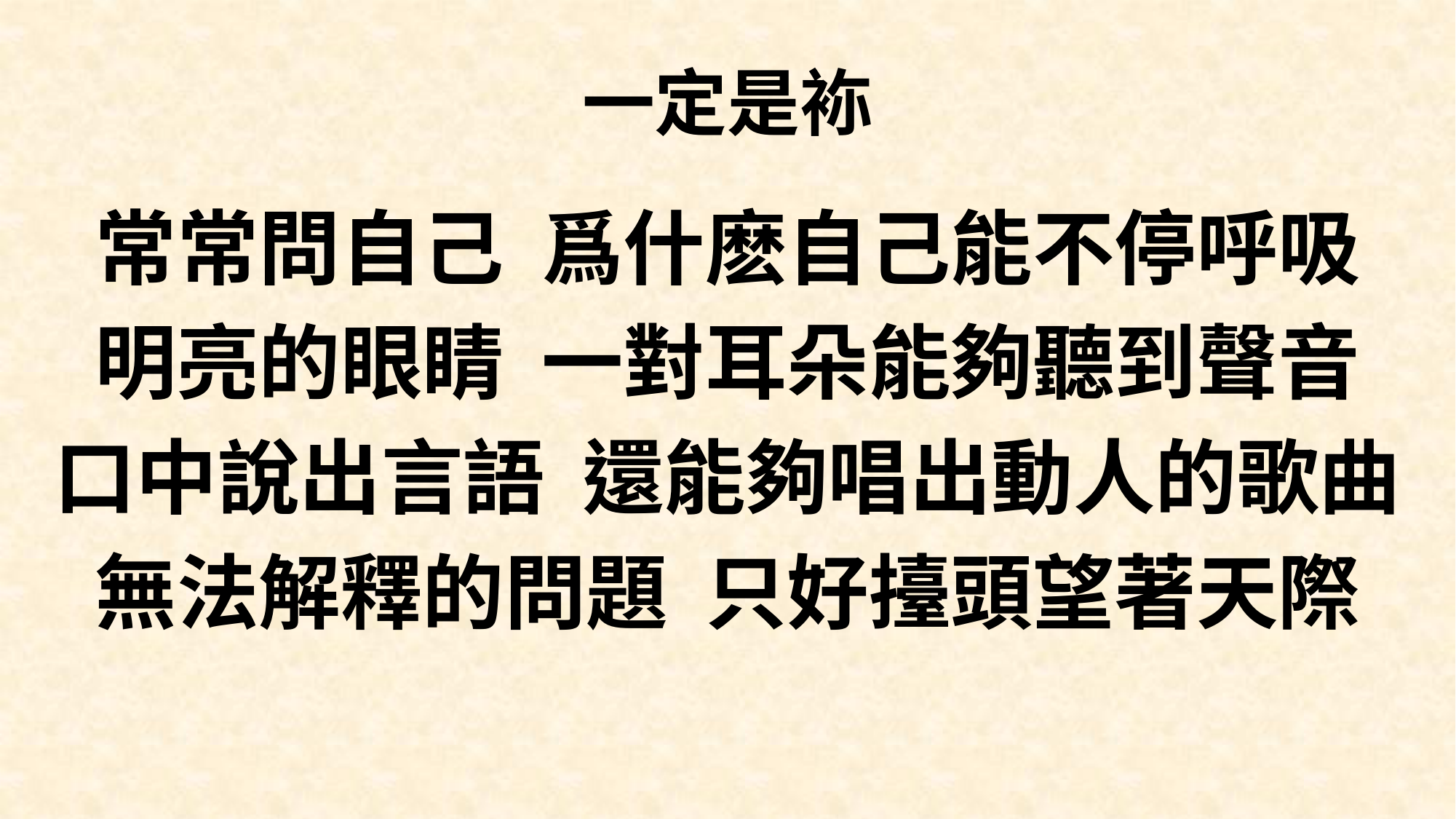

# 一定是袮
常常問自己  爲什麽自己能不停呼吸
明亮的眼睛  一對耳朵能夠聽到聲音
口中說出言語  還能夠唱出動人的歌曲
無法解釋的問題  只好擡頭望著天際